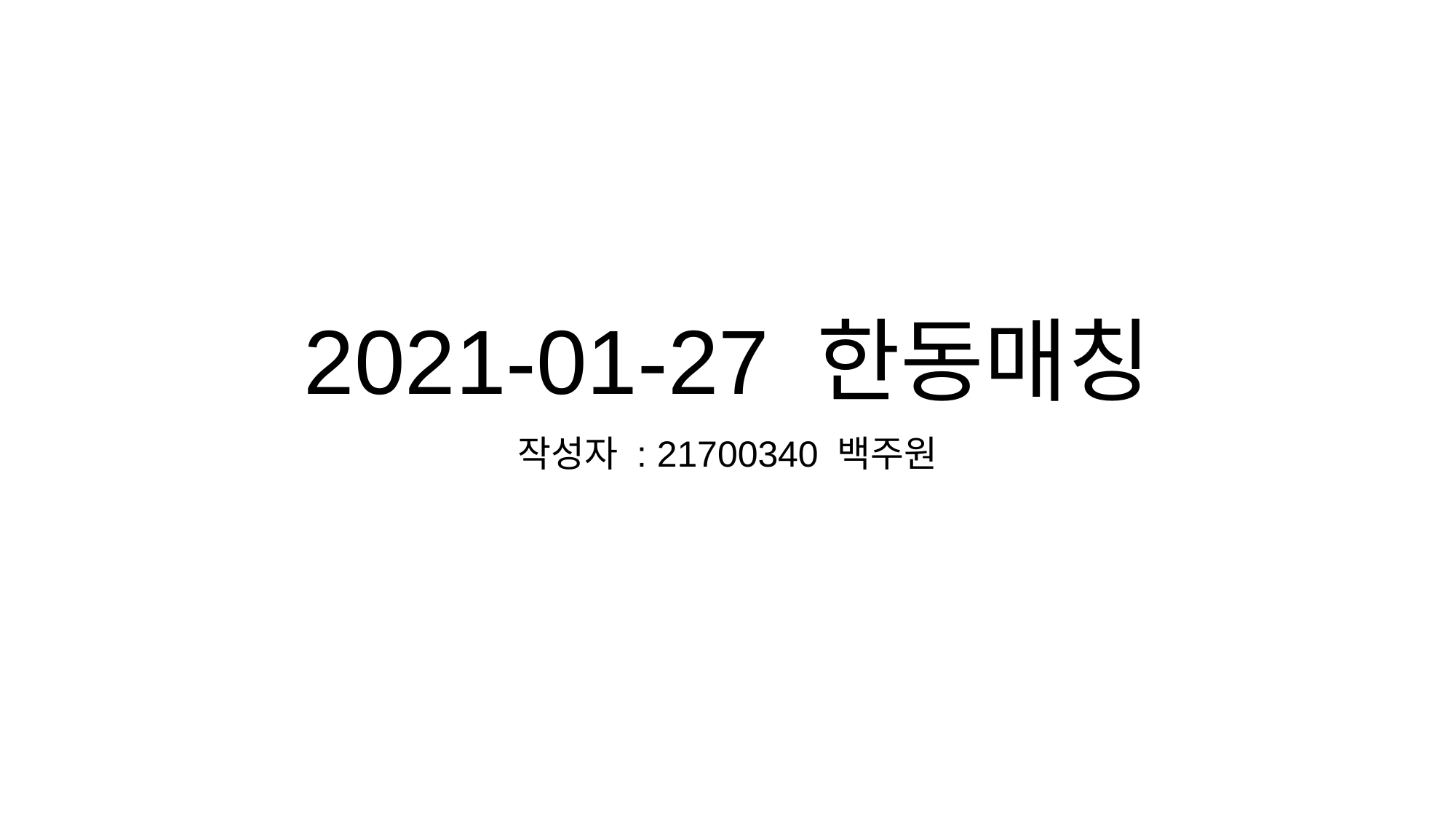

# 2021-01-27 한동매칭
작성자 : 21700340 백주원